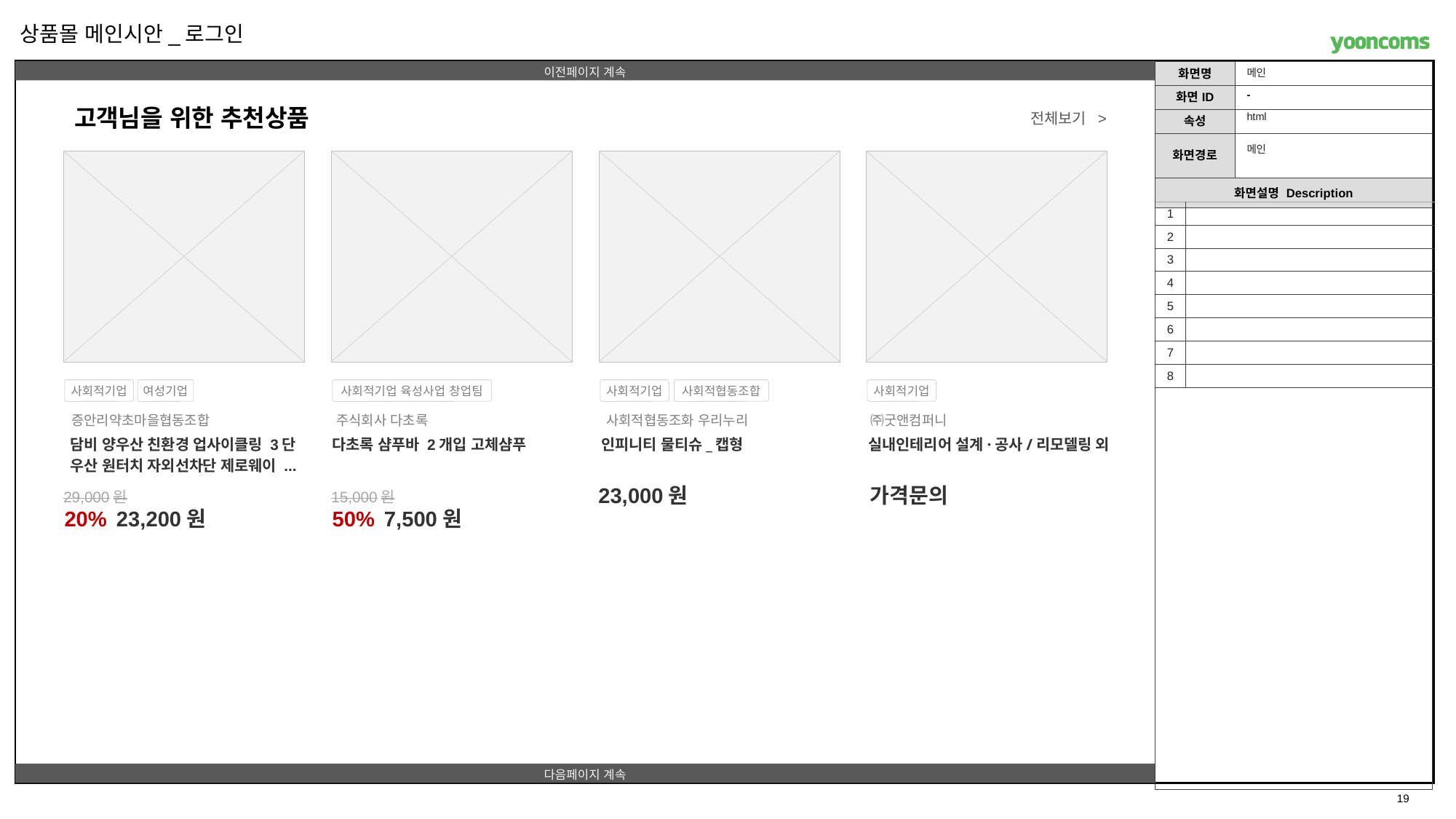

상품몰 메인시안_로그인
메인
-
고객님을 위한 추천상품
전체보기  >
html
메인

사회적기업
여성기업
 증안리약초마을협동조합
담비 양우산 친환경 업사이클링 3단
우산 원터치 자외선차단 제로웨이 ...
29,000원
20%
23,200원

사회적기업 육성사업 창업팀
주식회사 다초록
다초록 샴푸바 2개입 고체샴푸
15,000원
50%
7,500원

사회적기업
사회적협동조합
 사회적협동조화 우리누리
인피니티 물티슈_캡형
23,000원

사회적기업
 ㈜굿앤컴퍼니
실내인테리어 설계·공사/리모델링 외
| 1 |  |
| --- | --- |
| 2 |  |
| 3 |  |
| 4 |  |
| 5 |  |
| 6 |  |
| 7 |  |
| 8 |  |

가격문의